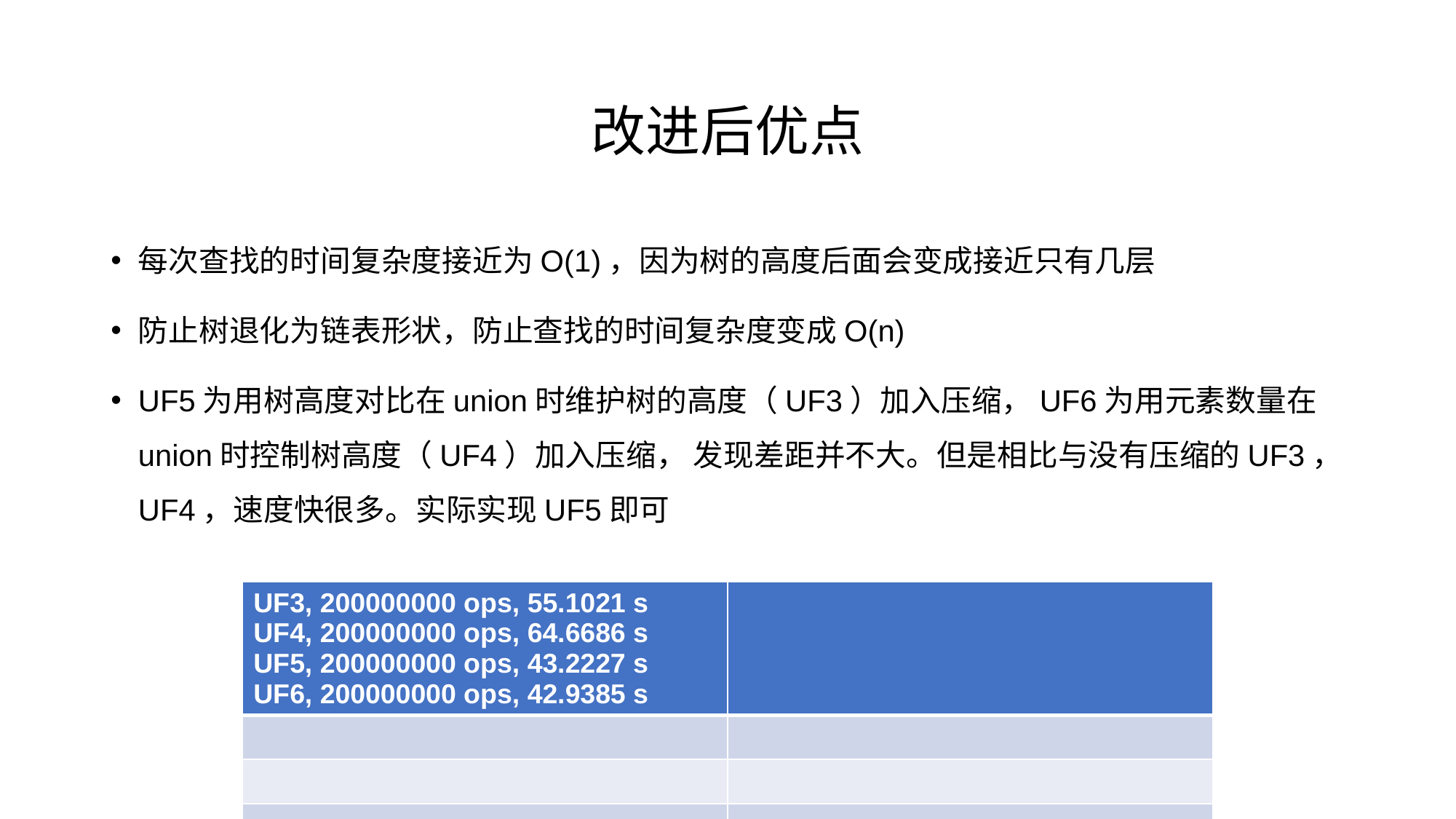

# 改进后优点
每次查找的时间复杂度接近为O(1)，因为树的高度后面会变成接近只有几层
防止树退化为链表形状，防止查找的时间复杂度变成O(n)
UF5为用树高度对比在union时维护树的高度（UF3）加入压缩，UF6为用元素数量在union时控制树高度（UF4）加入压缩， 发现差距并不大。但是相比与没有压缩的UF3，UF4，速度快很多。实际实现UF5即可

| UF3, 200000000 ops, 55.1021 s UF4, 200000000 ops, 64.6686 s UF5, 200000000 ops, 43.2227 s UF6, 200000000 ops, 42.9385 s |  |
| --- | --- |
|  |  |
|  |  |
|  |  |